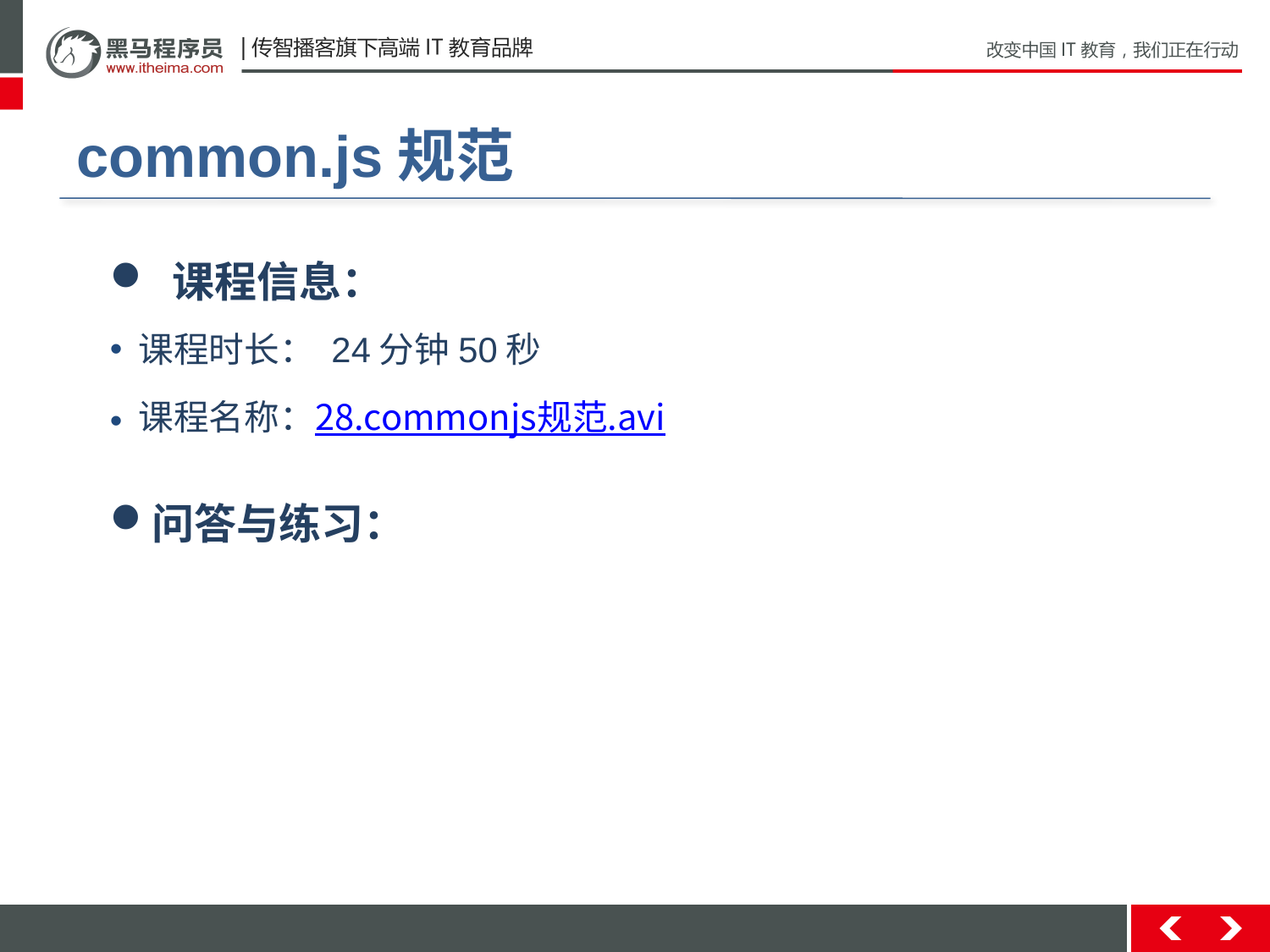

# common.js规范
 课程信息：
 课程时长： 24分钟50秒
 课程名称：28.commonjs规范.avi
问答与练习：